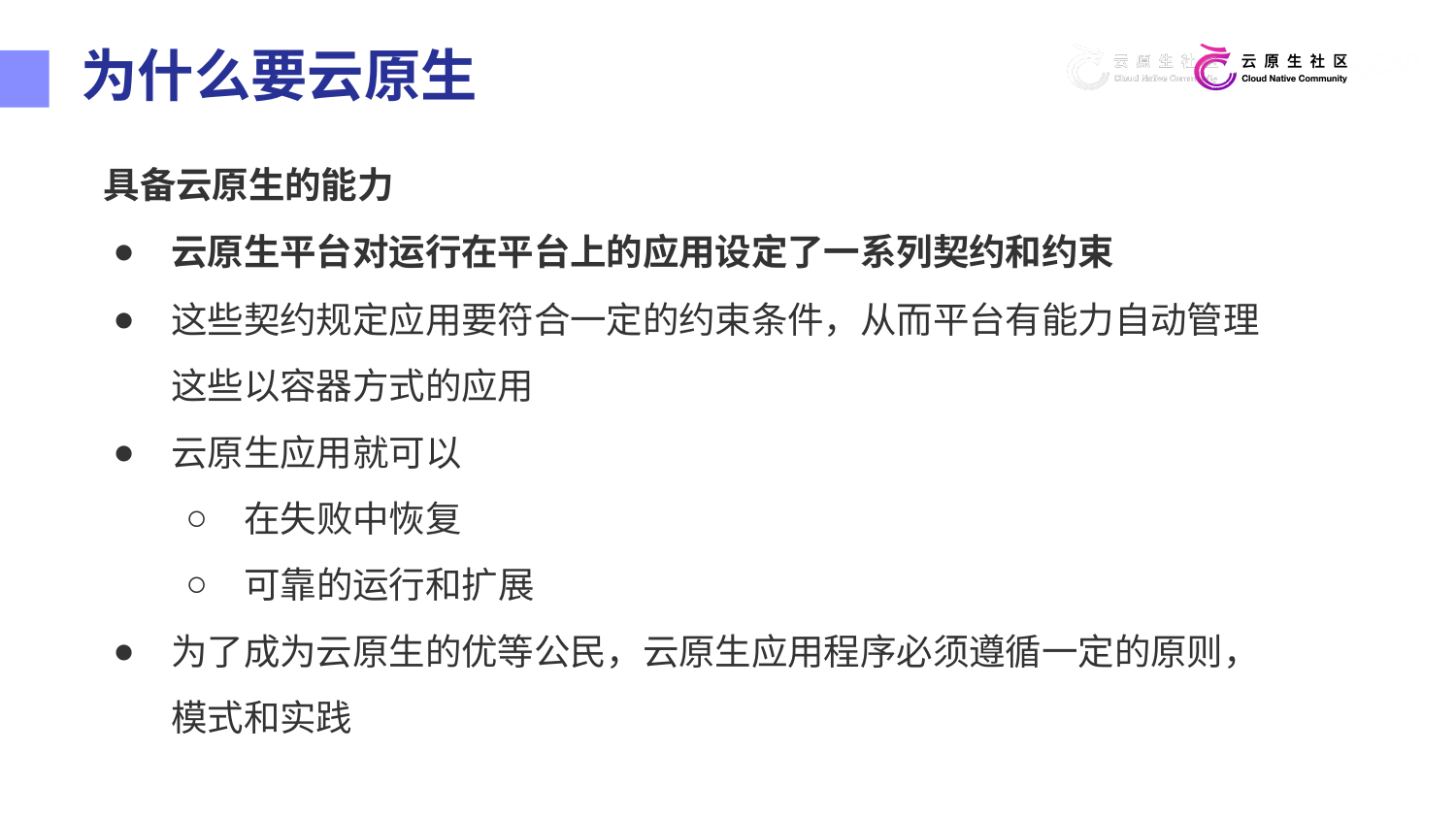

为什么要云原生

具备云原生的能力
云原生平台对运行在平台上的应用设定了一系列契约和约束
这些契约规定应用要符合一定的约束条件，从而平台有能力自动管理这些以容器方式的应用
云原生应用就可以
在失败中恢复
可靠的运行和扩展
为了成为云原生的优等公民，云原生应用程序必须遵循一定的原则，模式和实践